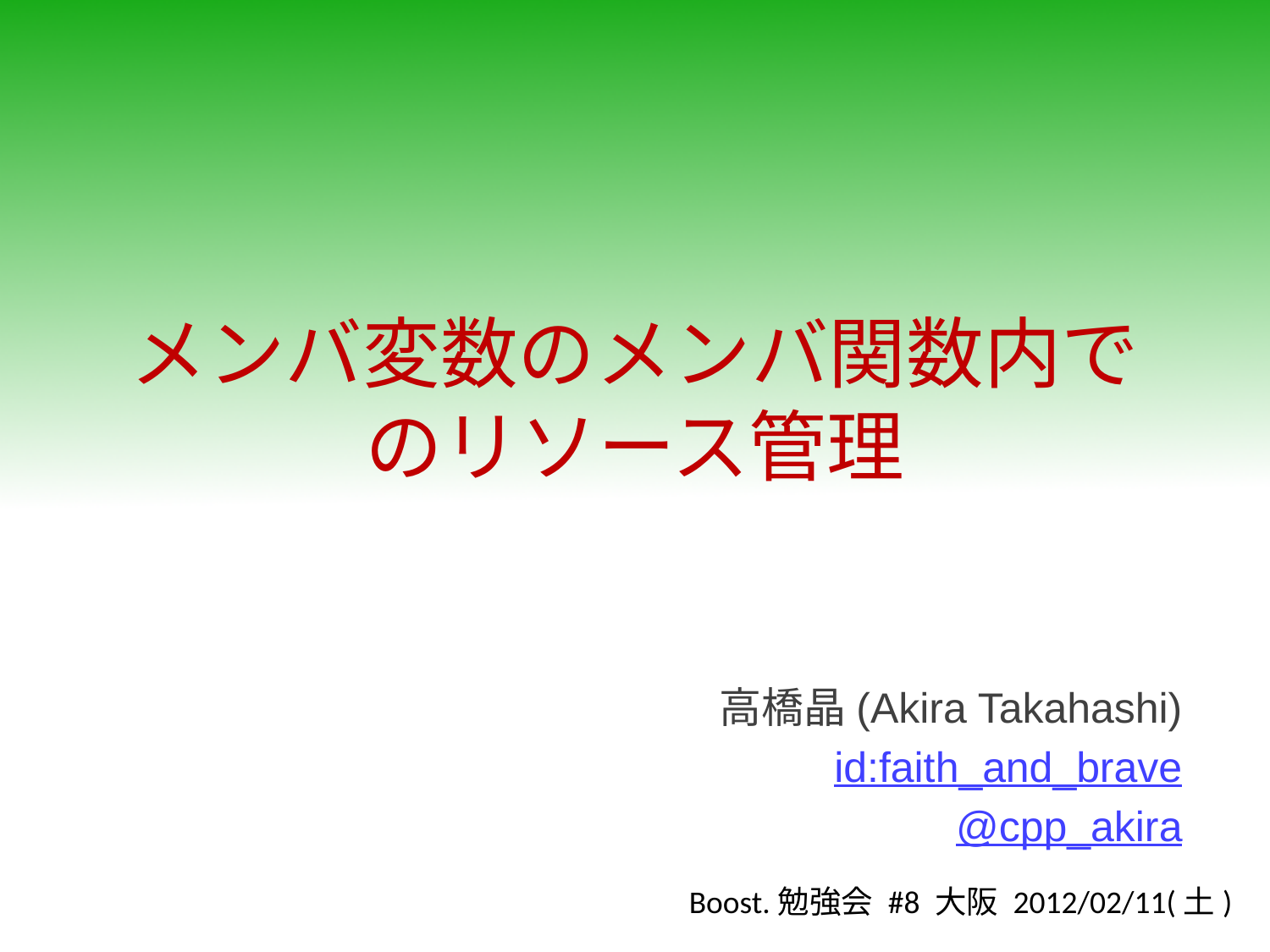

# メンバ変数のメンバ関数内でのリソース管理
高橋晶(Akira Takahashi)
id:faith_and_brave
@cpp_akira
Boost.勉強会 #8 大阪 2012/02/11(土)